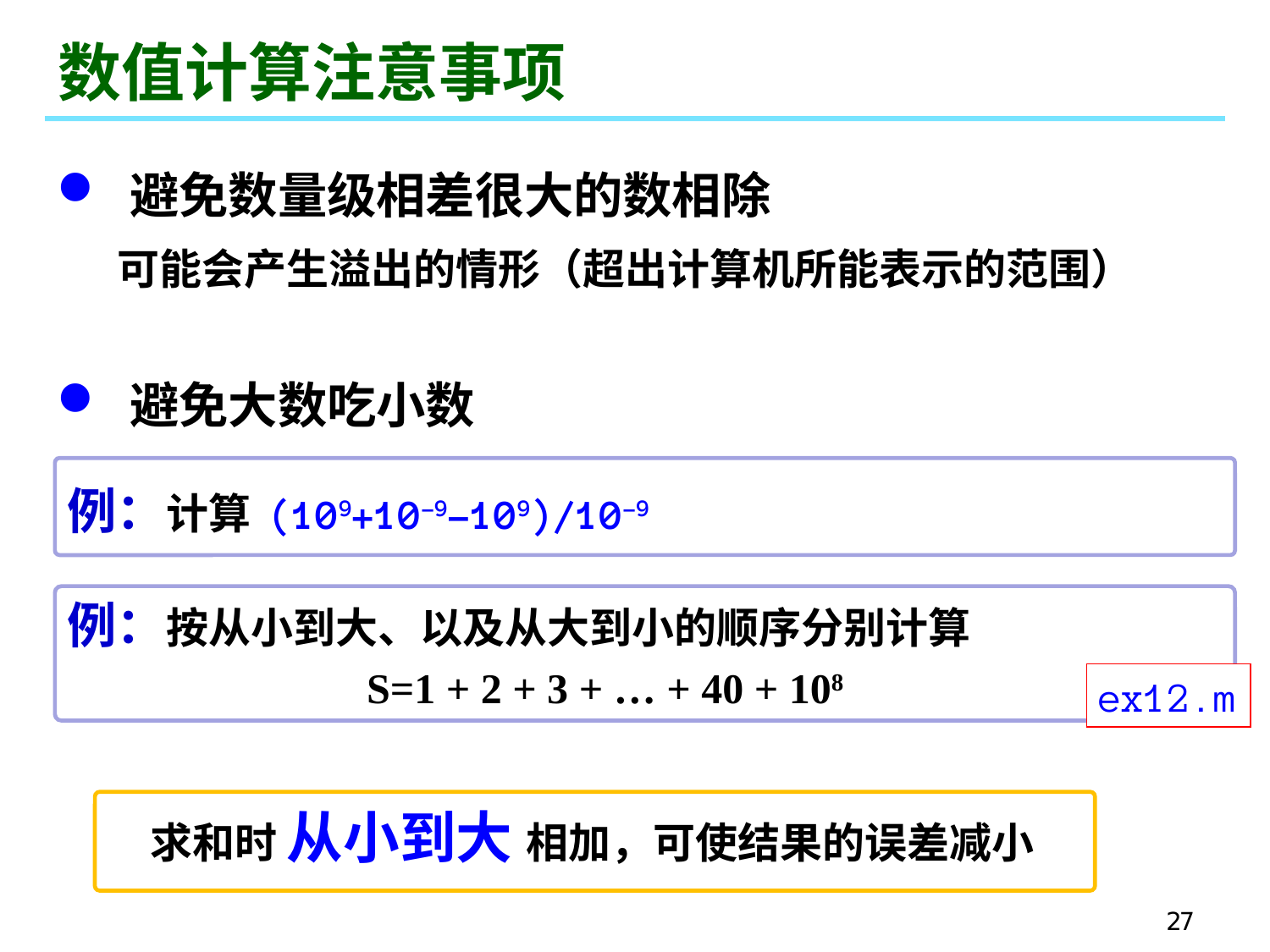

# 数值计算注意事项
 避免数量级相差很大的数相除
可能会产生溢出的情形（超出计算机所能表示的范围）
 避免大数吃小数
例：计算 (109+10-9-109)/10-9

例：按从小到大、以及从大到小的顺序分别计算
S=1 + 2 + 3 + … + 40 + 108
ex12.m

求和时 从小到大 相加，可使结果的误差减小
27